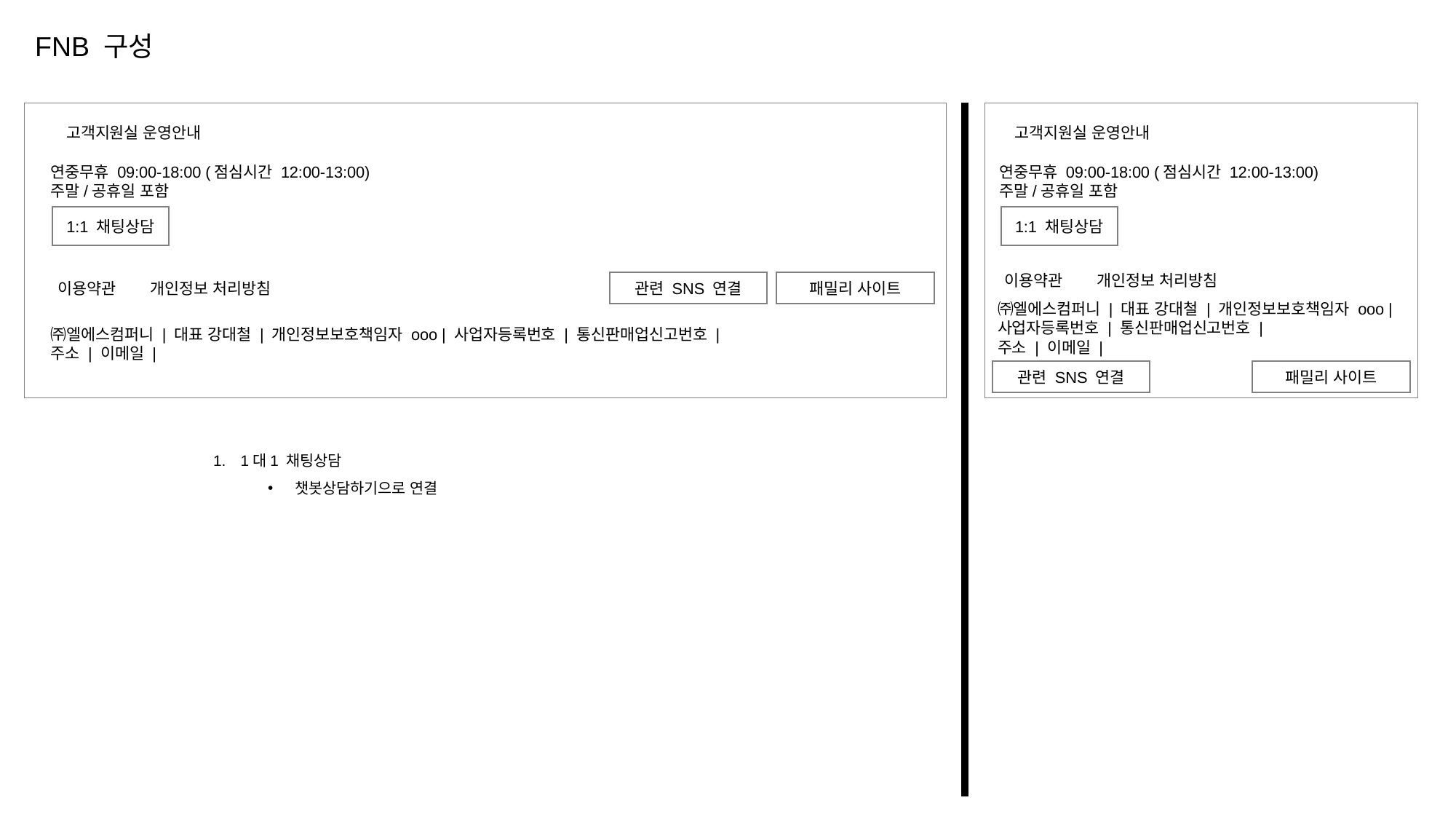

FNB 구성

고객지원실 운영안내
고객지원실 운영안내
연중무휴 09:00-18:00 (점심시간 12:00-13:00)
주말/공휴일 포함
연중무휴 09:00-18:00 (점심시간 12:00-13:00)
주말/공휴일 포함
1:1 채팅상담
1:1 채팅상담
이용약관
개인정보 처리방침
이용약관
개인정보 처리방침
관련 SNS 연결
패밀리 사이트
㈜엘에스컴퍼니 | 대표 강대철 | 개인정보보호책임자 ooo | 사업자등록번호 | 통신판매업신고번호 |
주소 | 이메일 |
㈜엘에스컴퍼니 | 대표 강대철 | 개인정보보호책임자 ooo | 사업자등록번호 | 통신판매업신고번호 |
주소 | 이메일 |
관련 SNS 연결
패밀리 사이트
1대1 채팅상담
챗봇상담하기으로 연결